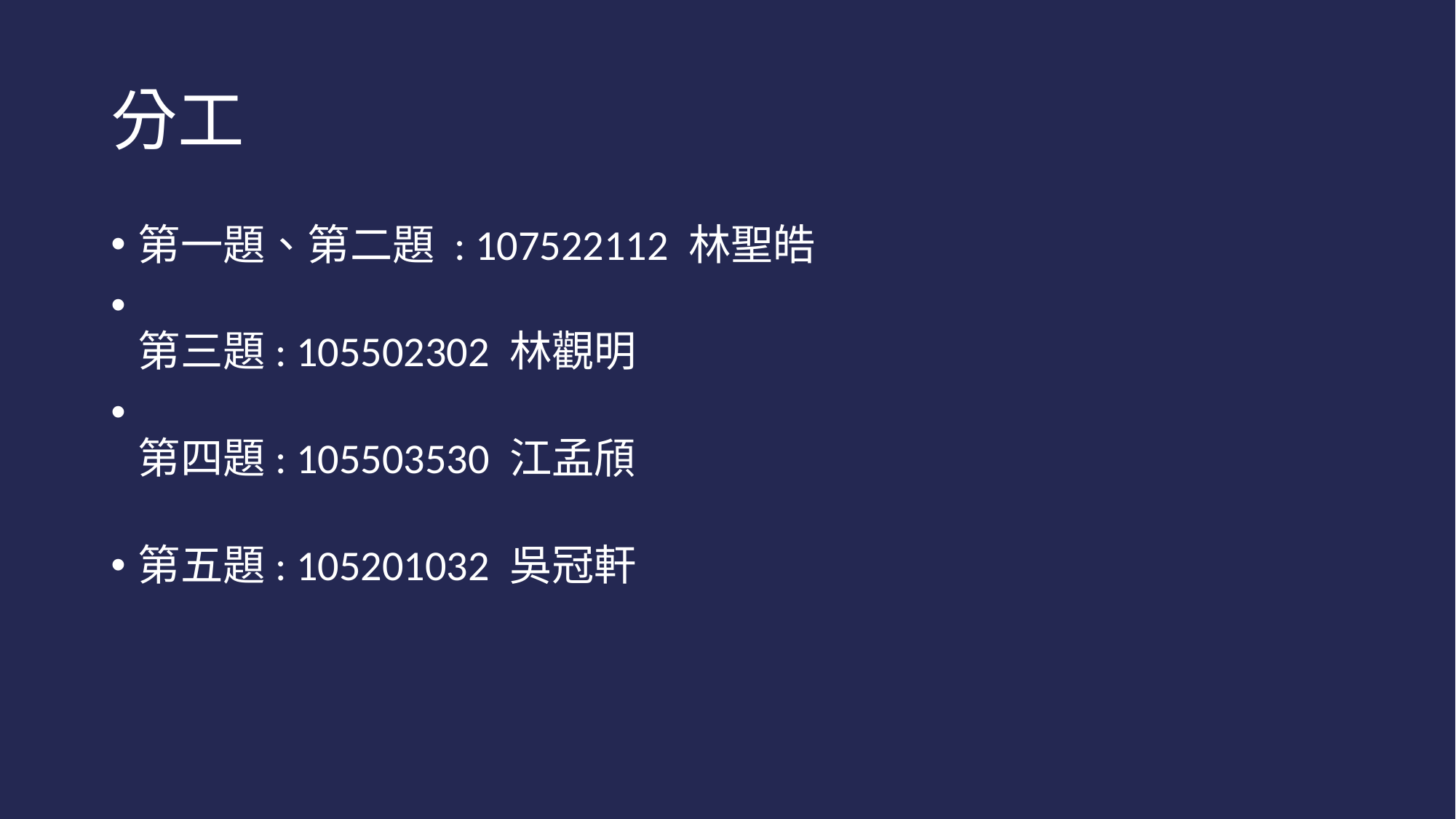

# 分工
第一題、第二題 : 107522112 林聖皓
第三題: 105502302 林觀明
第四題: 105503530 江孟頎
第五題: 105201032 吳冠軒